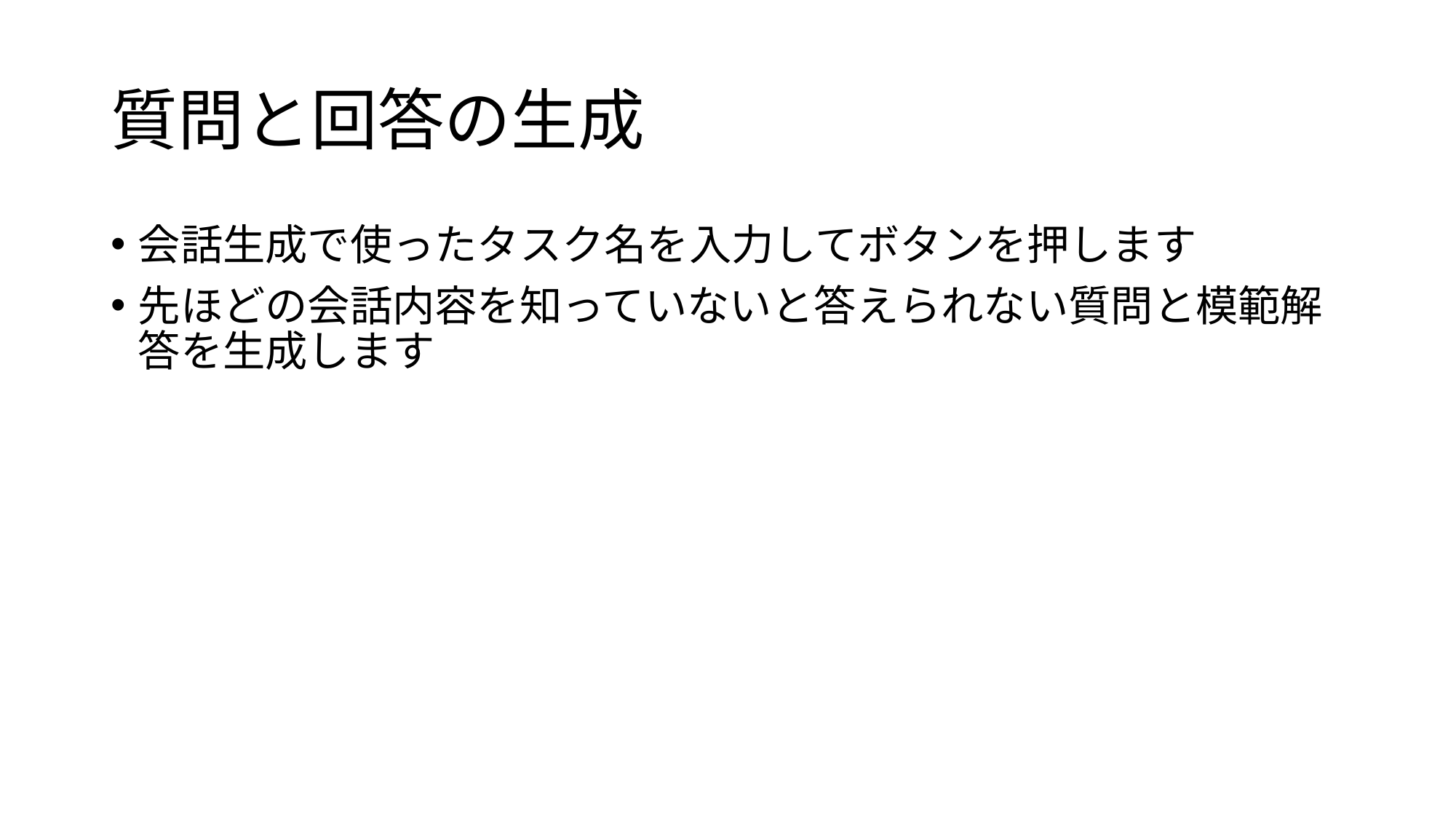

# 質問と回答の生成
会話生成で使ったタスク名を入力してボタンを押します
先ほどの会話内容を知っていないと答えられない質問と模範解答を生成します